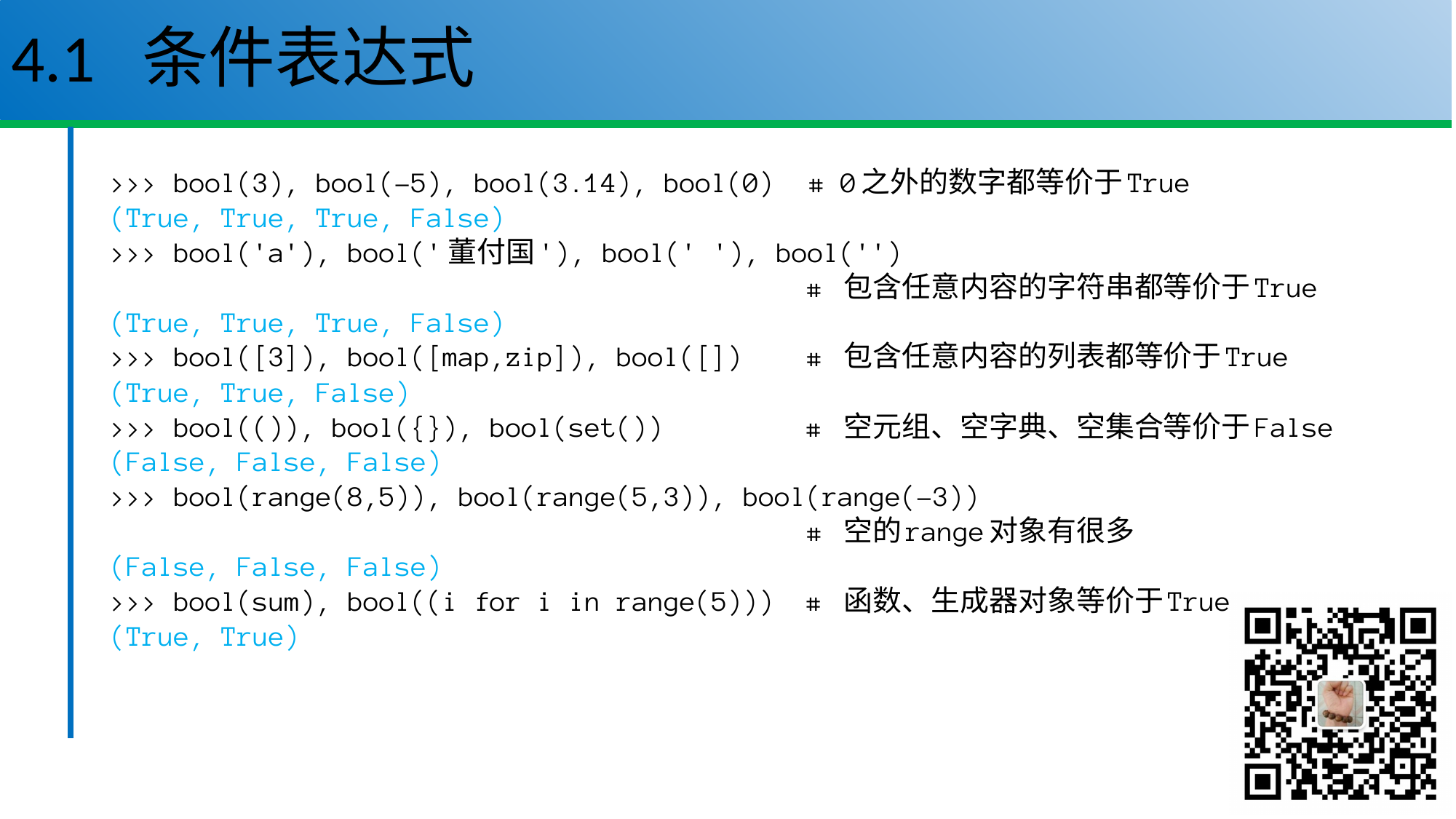

# 4.1  条件表达式
>>> bool(3), bool(-5), bool(3.14), bool(0)	# 0之外的数字都等价于True
(True, True, True, False)
>>> bool('a'), bool('董付国'), bool(' '), bool('')
                                            # 包含任意内容的字符串都等价于True
(True, True, True, False)
>>> bool([3]), bool([map,zip]), bool([])    # 包含任意内容的列表都等价于True
(True, True, False)
>>> bool(()), bool({}), bool(set())         # 空元组、空字典、空集合等价于False
(False, False, False)
>>> bool(range(8,5)), bool(range(5,3)), bool(range(-3))
                                            # 空的range对象有很多
(False, False, False)
>>> bool(sum), bool((i for i in range(5)))  # 函数、生成器对象等价于True
(True, True)
4